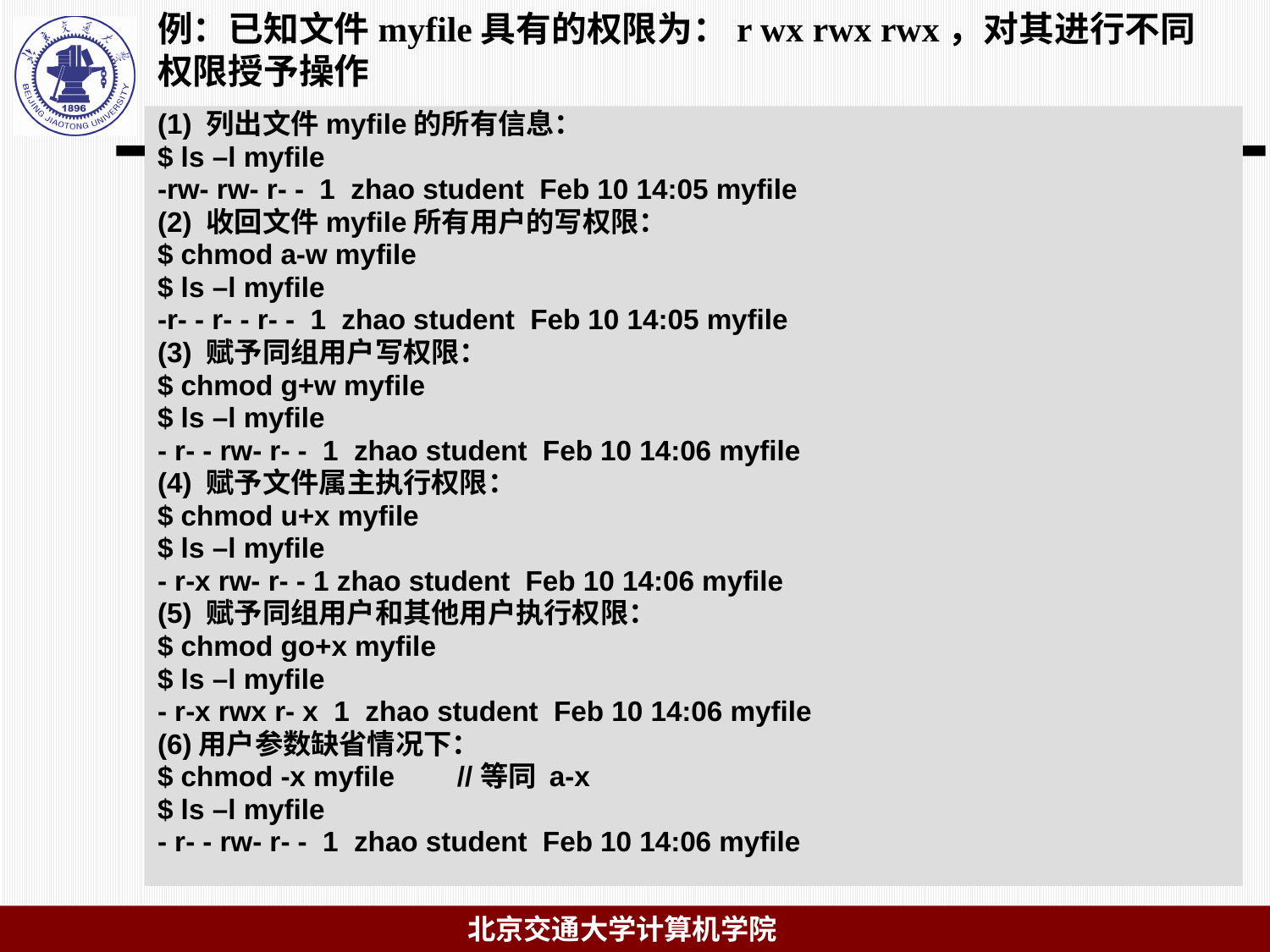

# 例：已知文件myfile具有的权限为：r wx rwx rwx，对其进行不同权限授予操作
(1) 列出文件myfile的所有信息：
$ ls –l myfile
-rw- rw- r- -  1  zhao student  Feb 10 14:05 myfile
(2) 收回文件myfile所有用户的写权限：
$ chmod a-w myfile
$ ls –l myfile
-r- - r- - r- -  1  zhao student  Feb 10 14:05 myfile
(3) 赋予同组用户写权限：
$ chmod g+w myfile
$ ls –l myfile
- r- - rw- r- -  1  zhao student  Feb 10 14:06 myfile
(4) 赋予文件属主执行权限：
$ chmod u+x myfile
$ ls –l myfile
- r-x rw- r- - 1 zhao student  Feb 10 14:06 myfile
(5) 赋予同组用户和其他用户执行权限：
$ chmod go+x myfile
$ ls –l myfile
- r-x rwx r- x  1  zhao student  Feb 10 14:06 myfile
(6)用户参数缺省情况下：
$ chmod -x myfile        //等同 a-x
$ ls –l myfile
- r- - rw- r- -  1  zhao student  Feb 10 14:06 myfile